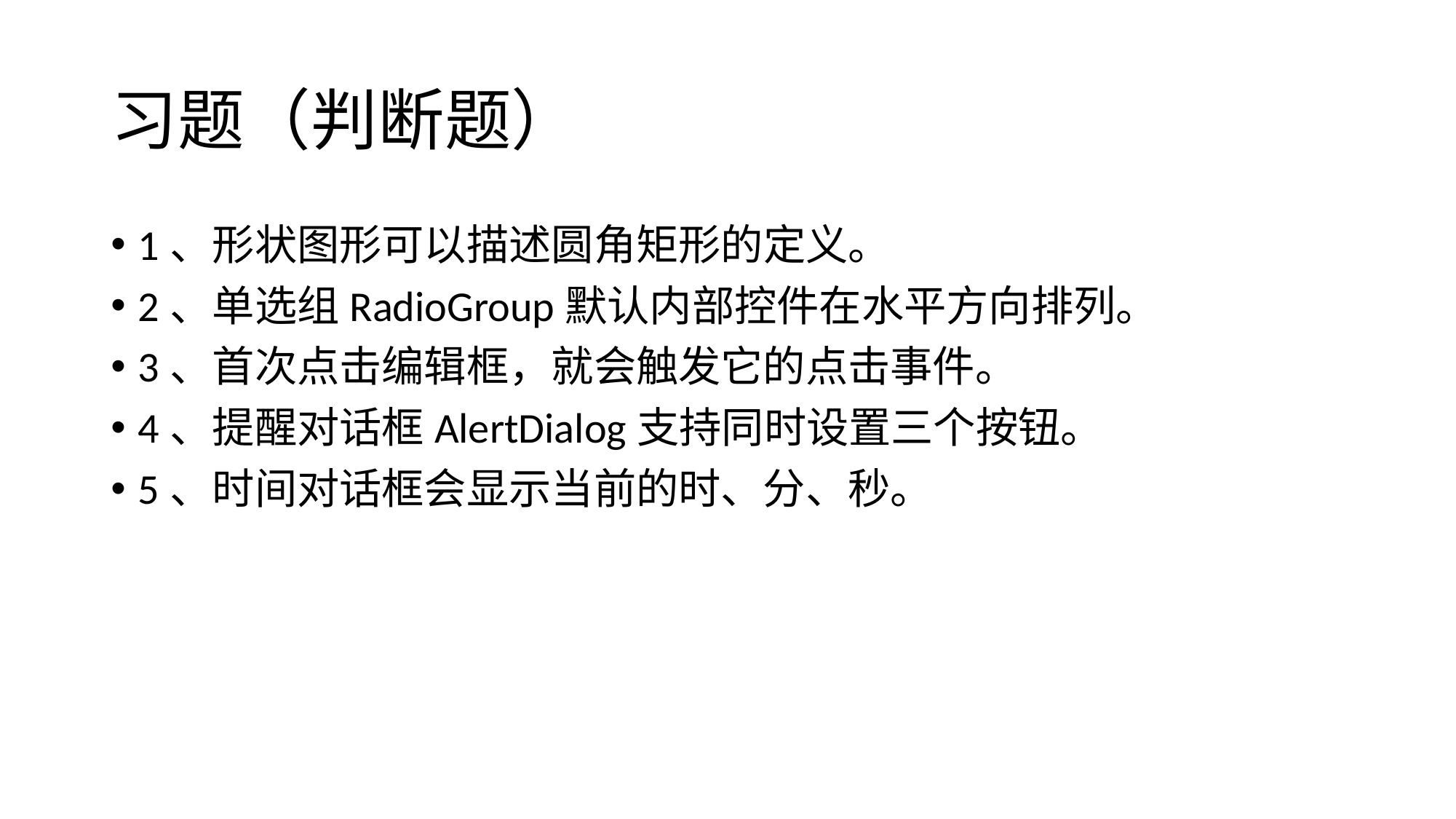

# 习题（判断题）
1、形状图形可以描述圆角矩形的定义。
2、单选组RadioGroup默认内部控件在水平方向排列。
3、首次点击编辑框，就会触发它的点击事件。
4、提醒对话框AlertDialog支持同时设置三个按钮。
5、时间对话框会显示当前的时、分、秒。